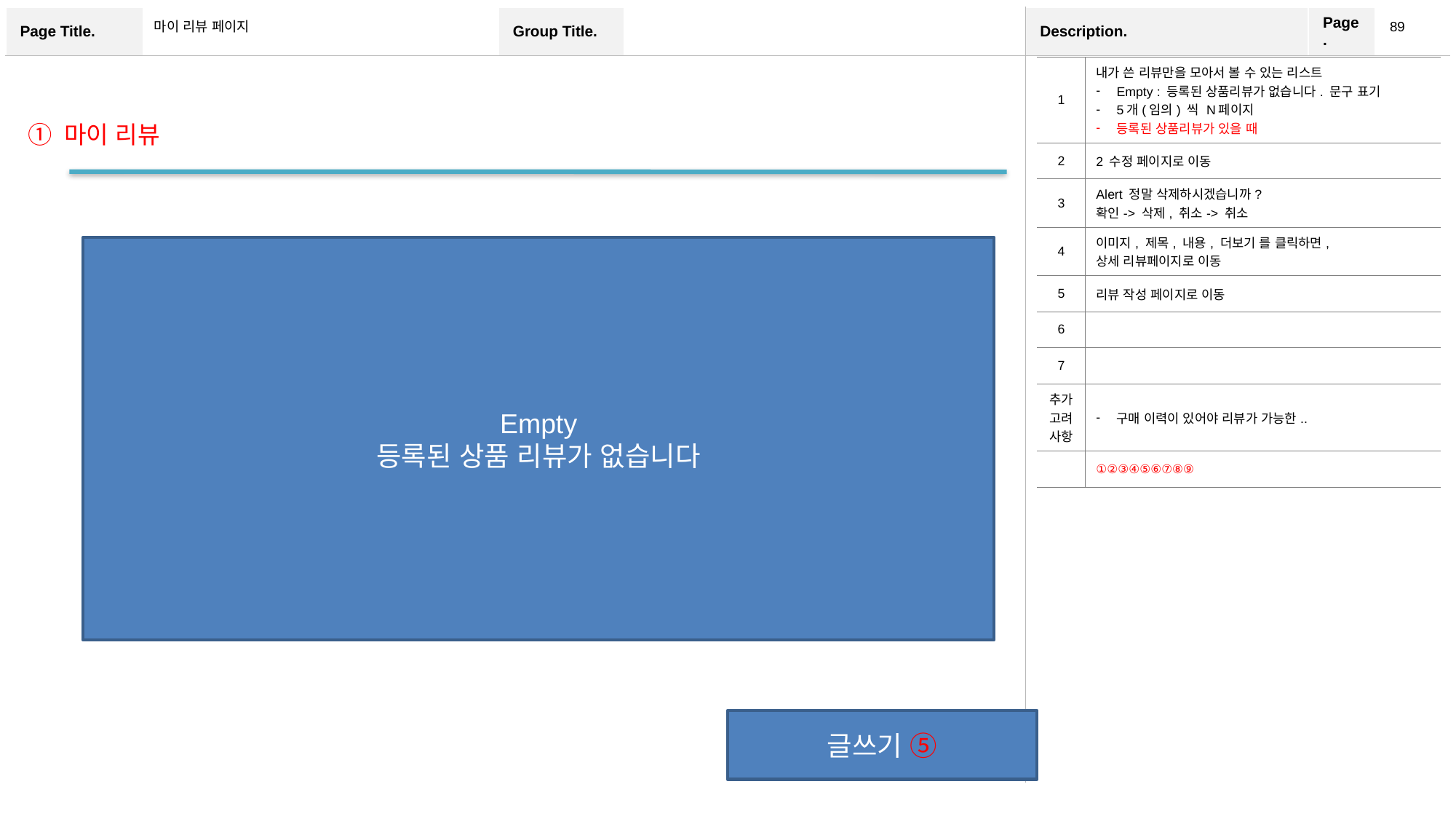

89
# 마이 리뷰 페이지

| 1 | 내가 쓴 리뷰만을 모아서 볼 수 있는 리스트 Empty : 등록된 상품리뷰가 없습니다. 문구 표기 5개(임의) 씩 N페이지 등록된 상품리뷰가 있을 때 |
| --- | --- |
| 2 | 2 수정 페이지로 이동 |
| 3 | Alert 정말 삭제하시겠습니까? 확인-> 삭제, 취소-> 취소 |
| 4 | 이미지, 제목, 내용, 더보기 를 클릭하면, 상세 리뷰페이지로 이동 |
| 5 | 리뷰 작성 페이지로 이동 |
| 6 |  |
| 7 |  |
| 추가 고려 사항 | 구매 이력이 있어야 리뷰가 가능한.. |
|  | ①②③④⑤⑥⑦⑧⑨ |
① 마이 리뷰
Empty
등록된 상품 리뷰가 없습니다
글쓰기 ⑤